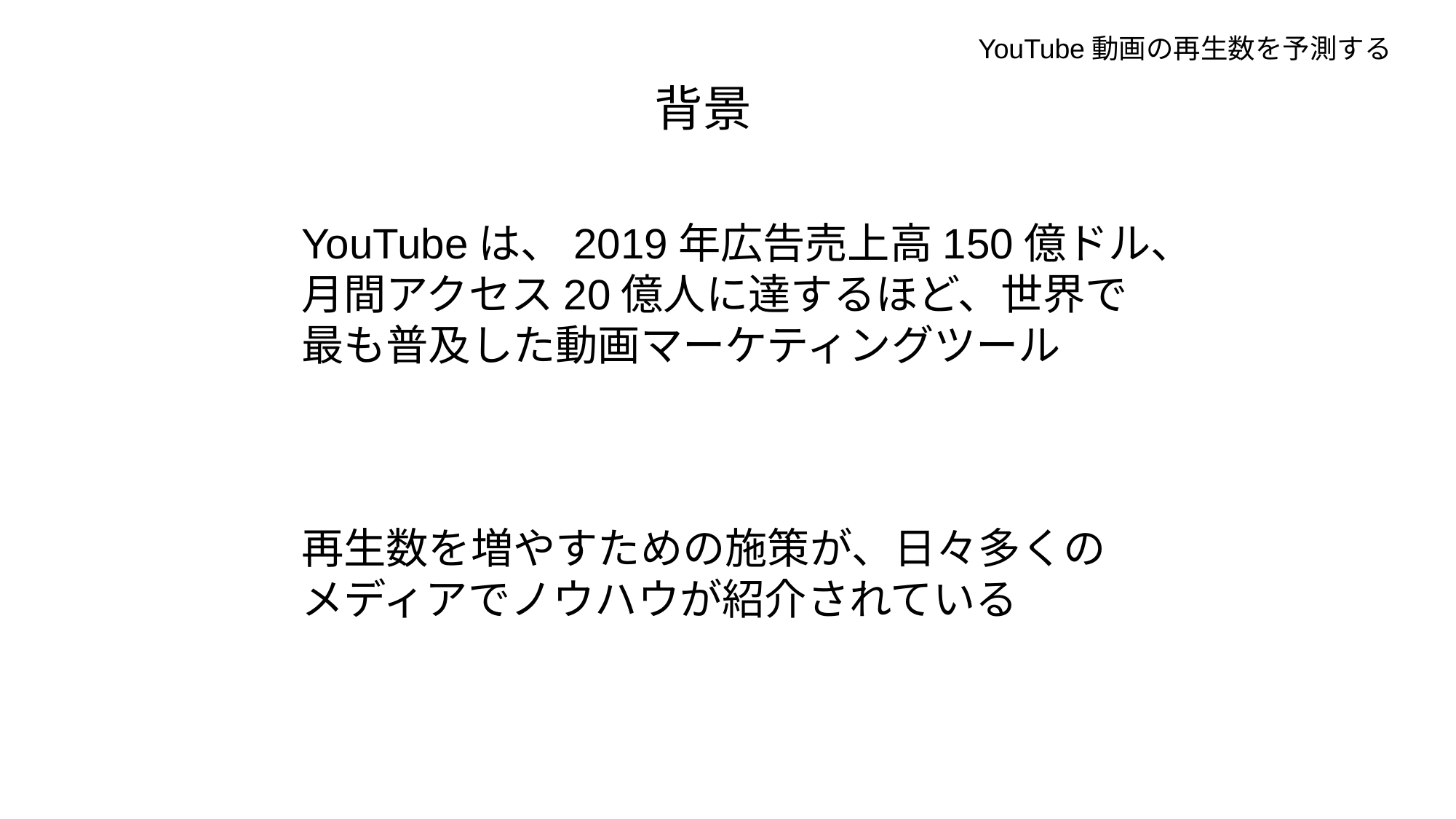

YouTube動画の再生数を予測する
背景
YouTubeは、2019年広告売上高150億ドル、月間アクセス20億人に達するほど、世界で最も普及した動画マーケティングツール
再生数を増やすための施策が、日々多くのメディアでノウハウが紹介されている